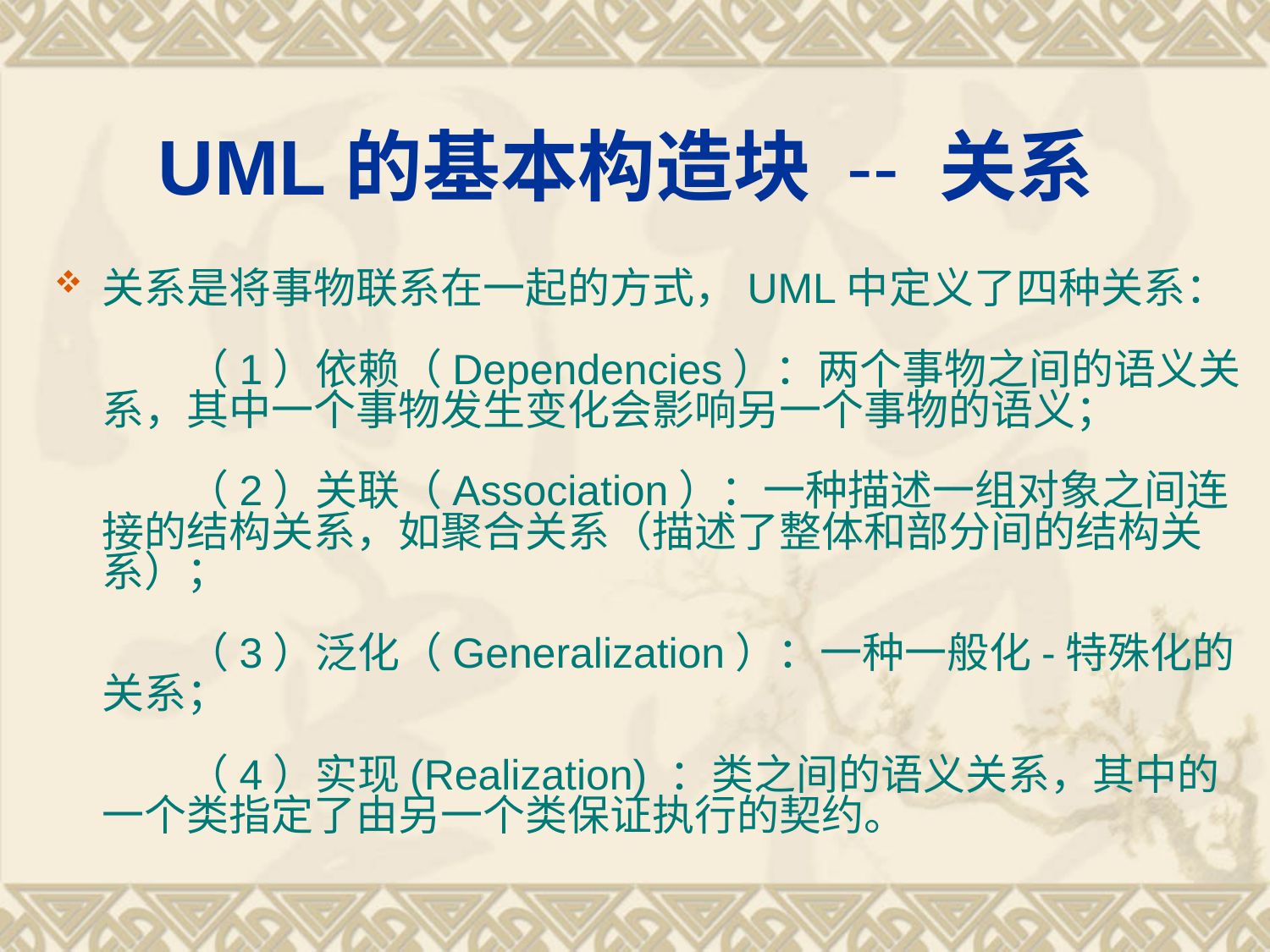

# UML的基本构造块 -- 关系
关系是将事物联系在一起的方式，UML中定义了四种关系：
　　（1）依赖（Dependencies）：两个事物之间的语义关系，其中一个事物发生变化会影响另一个事物的语义；
　　（2）关联（Association）：一种描述一组对象之间连接的结构关系，如聚合关系（描述了整体和部分间的结构关系）；
　　（3）泛化（Generalization）：一种一般化-特殊化的关系；
　　（4）实现(Realization) ：类之间的语义关系，其中的一个类指定了由另一个类保证执行的契约。